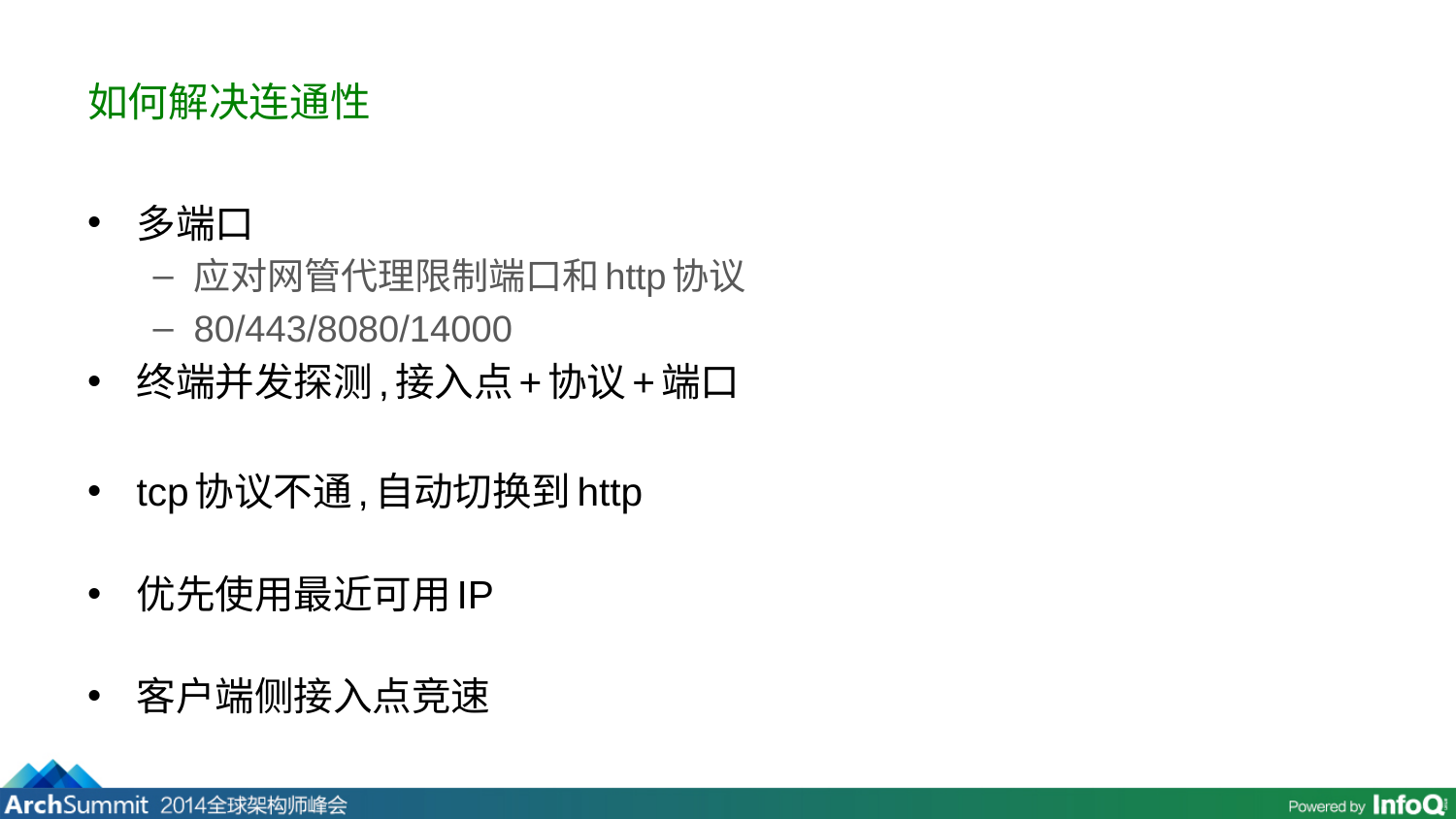

# 如何解决连通性
多端口
应对网管代理限制端口和http协议
80/443/8080/14000
终端并发探测,接入点+协议+端口

tcp协议不通,自动切换到http
优先使用最近可用IP
客户端侧接入点竞速